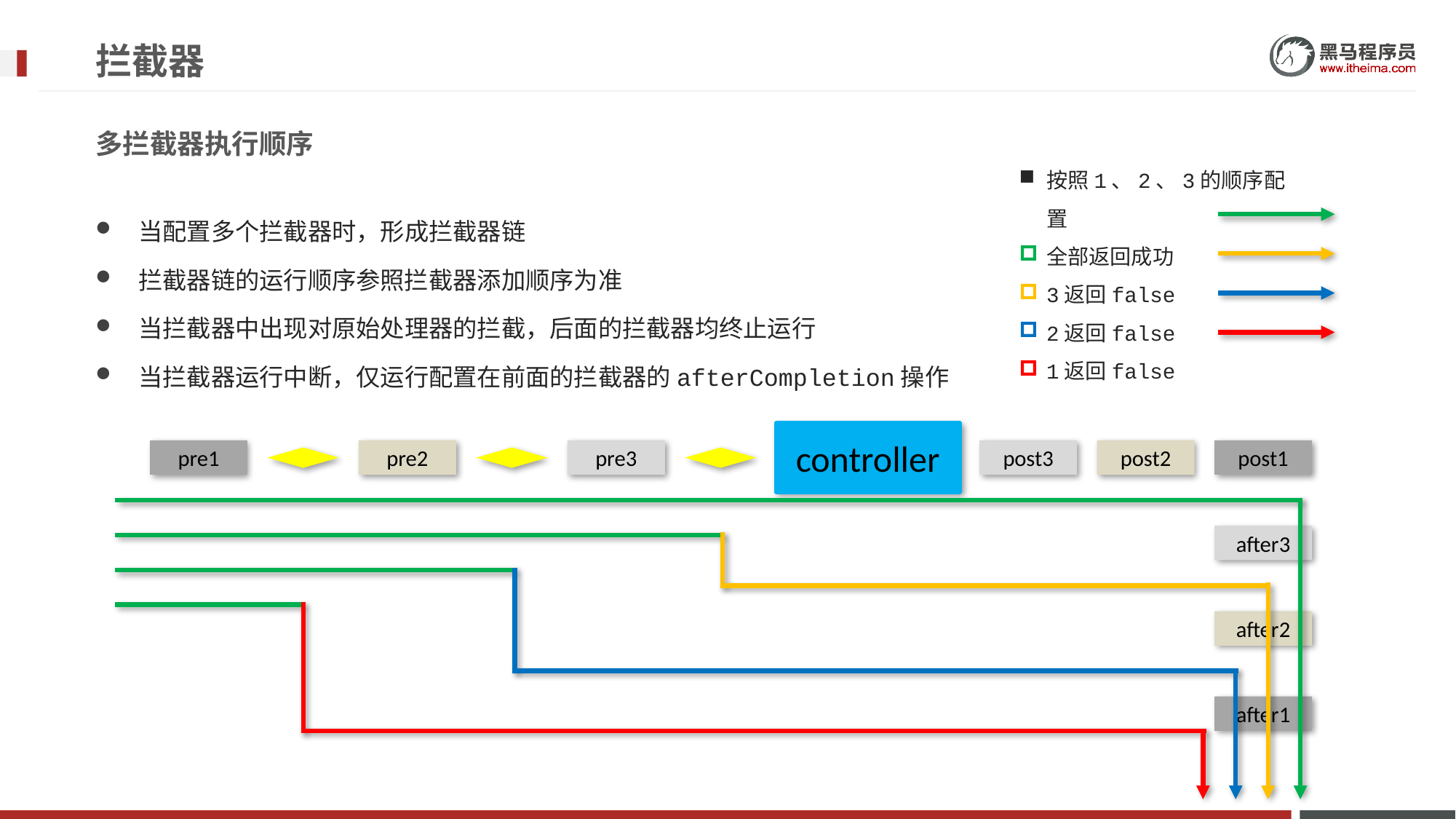

# 拦截器
多拦截器执行顺序
按照1、2、3的顺序配置
全部返回成功
3返回false
2返回false
1返回false
当配置多个拦截器时，形成拦截器链
拦截器链的运行顺序参照拦截器添加顺序为准
当拦截器中出现对原始处理器的拦截，后面的拦截器均终止运行
当拦截器运行中断，仅运行配置在前面的拦截器的afterCompletion操作
controller
pre1
pre2
pre3
post3
post2
post1

after3
after2
after1